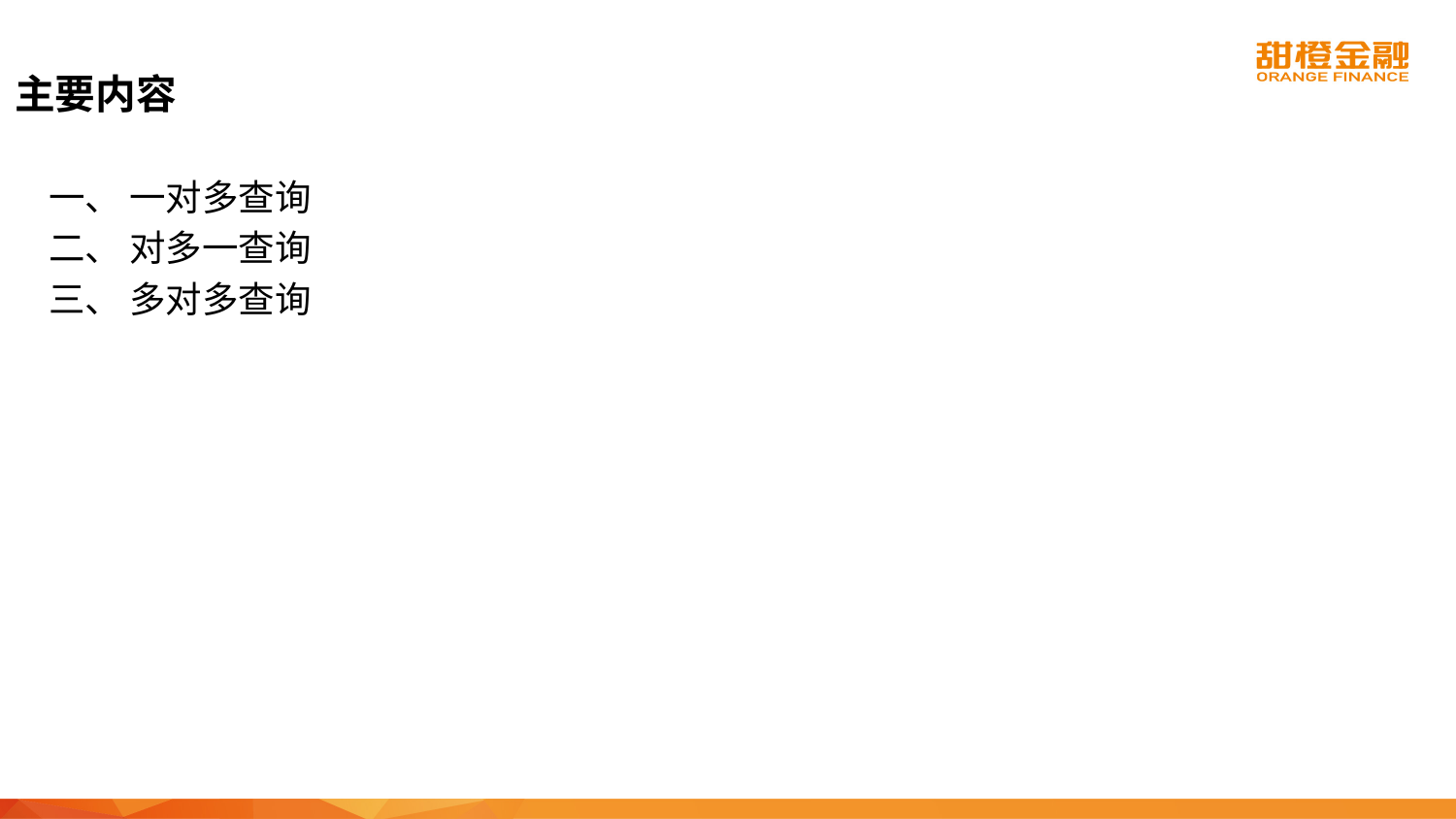

# 主要内容
一、 一对多查询
二、 对多一查询
三、 多对多查询